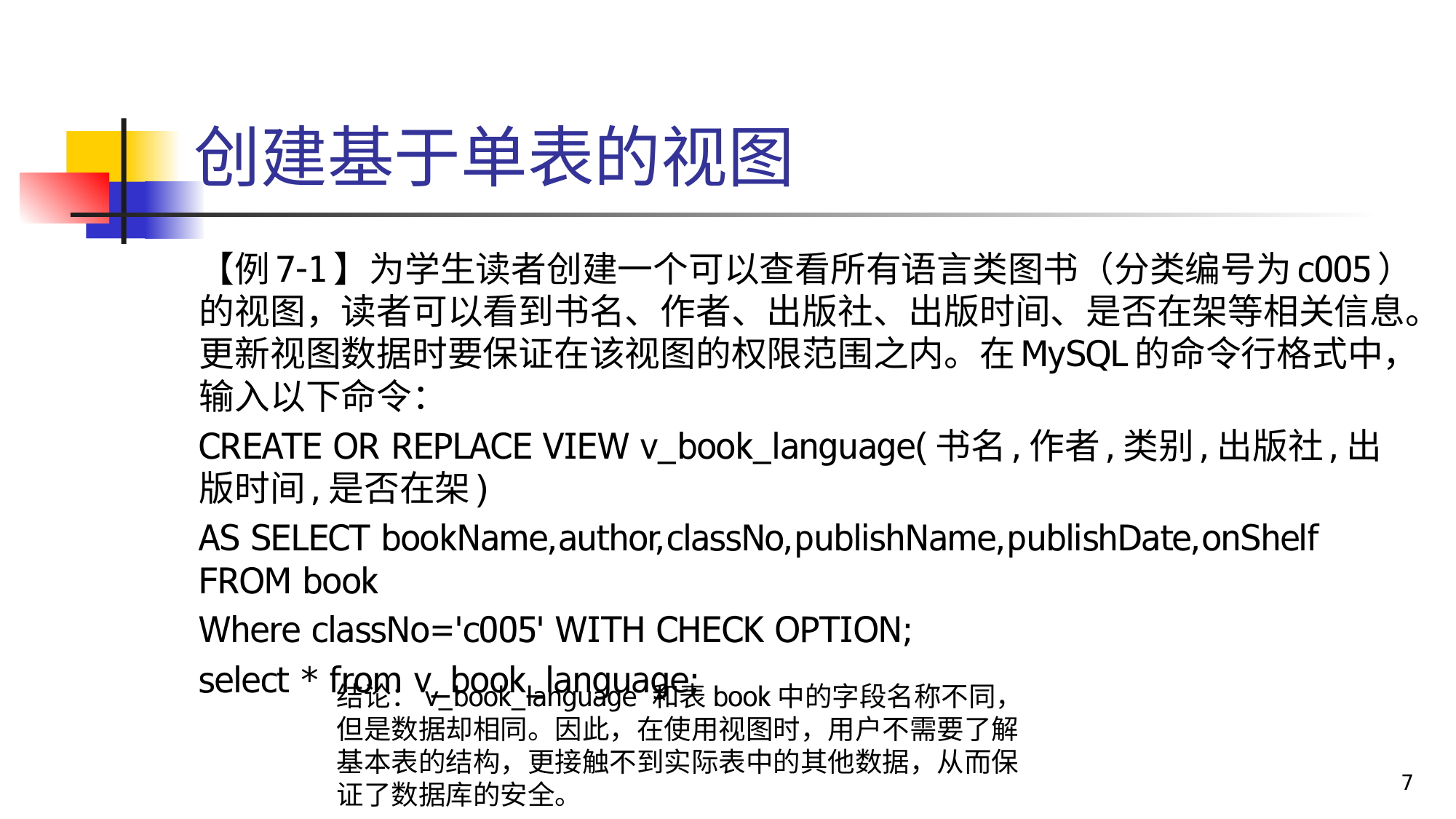

# 创建基于单表的视图
【例7-1】为学生读者创建一个可以查看所有语言类图书（分类编号为c005）的视图，读者可以看到书名、作者、出版社、出版时间、是否在架等相关信息。更新视图数据时要保证在该视图的权限范围之内。在MySQL的命令行格式中，输入以下命令：
CREATE OR REPLACE VIEW v_book_language(书名,作者,类别,出版社,出版时间,是否在架)
AS SELECT bookName,author,classNo,publishName,publishDate,onShelf FROM book
Where classNo='c005' WITH CHECK OPTION;
select * from v_book_language;
结论：v_book_language 和表book中的字段名称不同，但是数据却相同。因此，在使用视图时，用户不需要了解基本表的结构，更接触不到实际表中的其他数据，从而保证了数据库的安全。
7